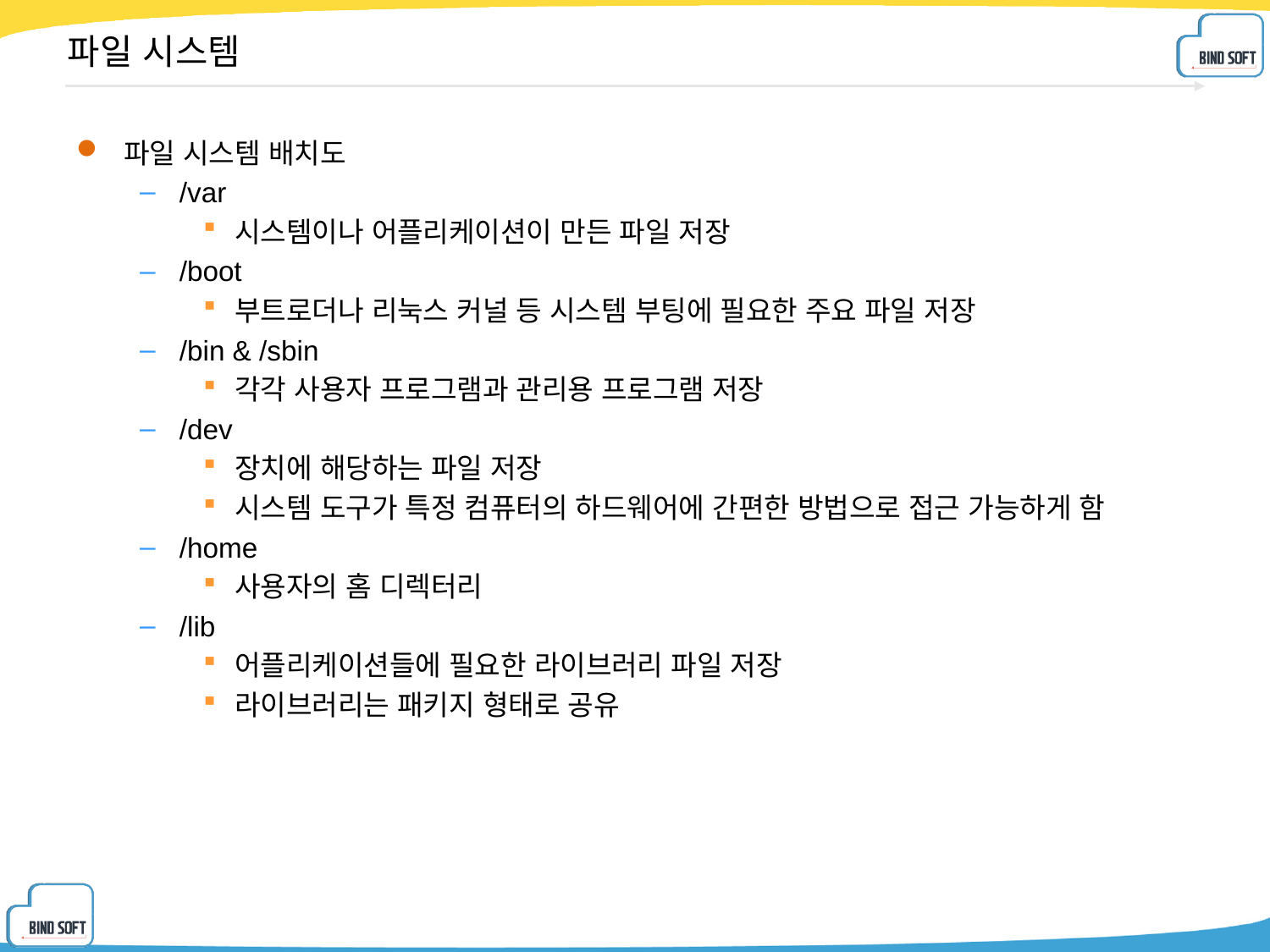

# 파일 시스템
파일 시스템 배치도
/var
시스템이나 어플리케이션이 만든 파일 저장
/boot
부트로더나 리눅스 커널 등 시스템 부팅에 필요한 주요 파일 저장
/bin & /sbin
각각 사용자 프로그램과 관리용 프로그램 저장
/dev
장치에 해당하는 파일 저장
시스템 도구가 특정 컴퓨터의 하드웨어에 간편한 방법으로 접근 가능하게 함
/home
사용자의 홈 디렉터리
/lib
어플리케이션들에 필요한 라이브러리 파일 저장
라이브러리는 패키지 형태로 공유